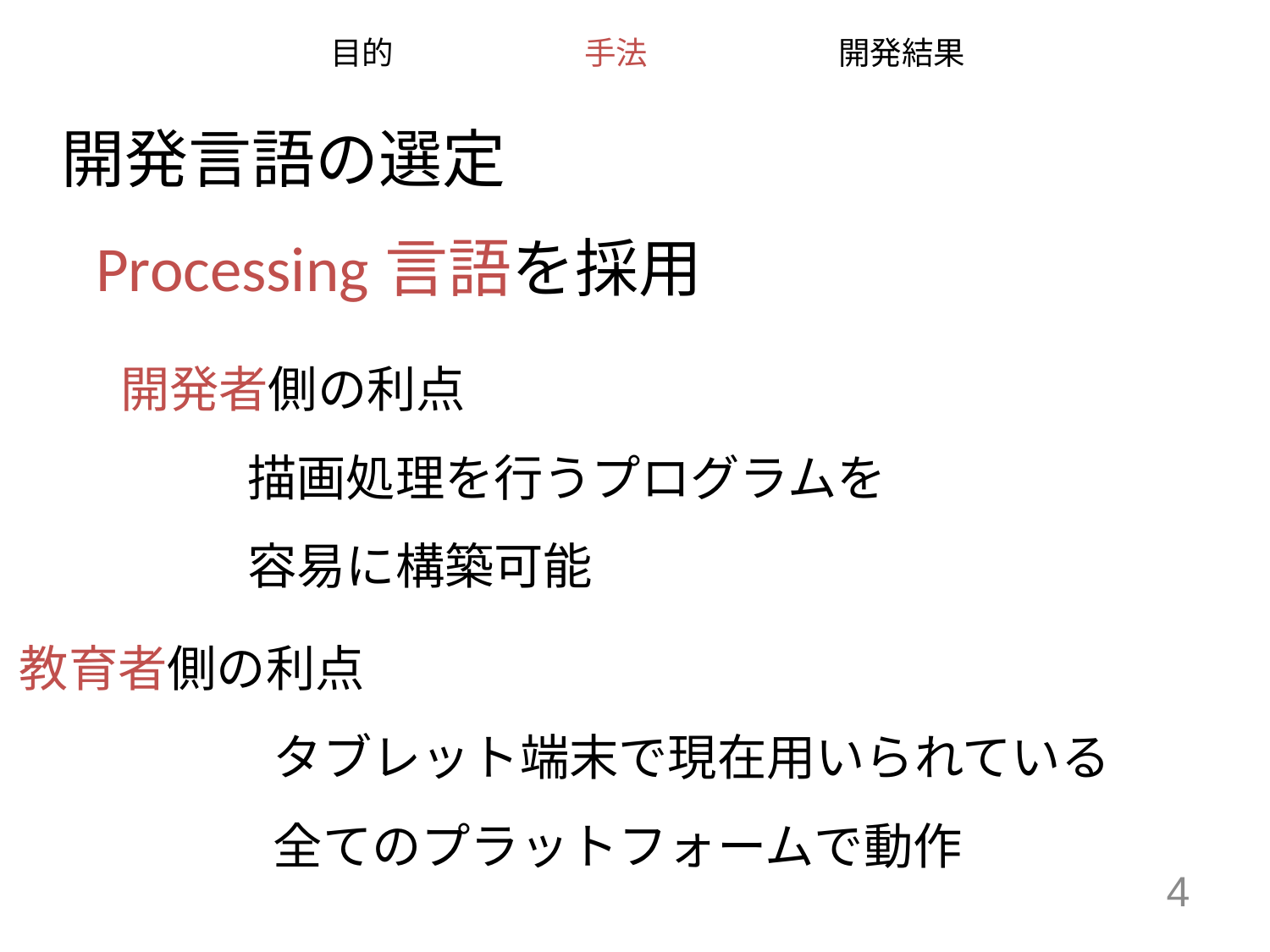

目的		手法		開発結果
# 開発言語の選定
Processing言語を採用
開発者側の利点
	描画処理を行うプログラムを
	容易に構築可能
教育者側の利点
		タブレット端末で現在用いられている
		全てのプラットフォームで動作
4